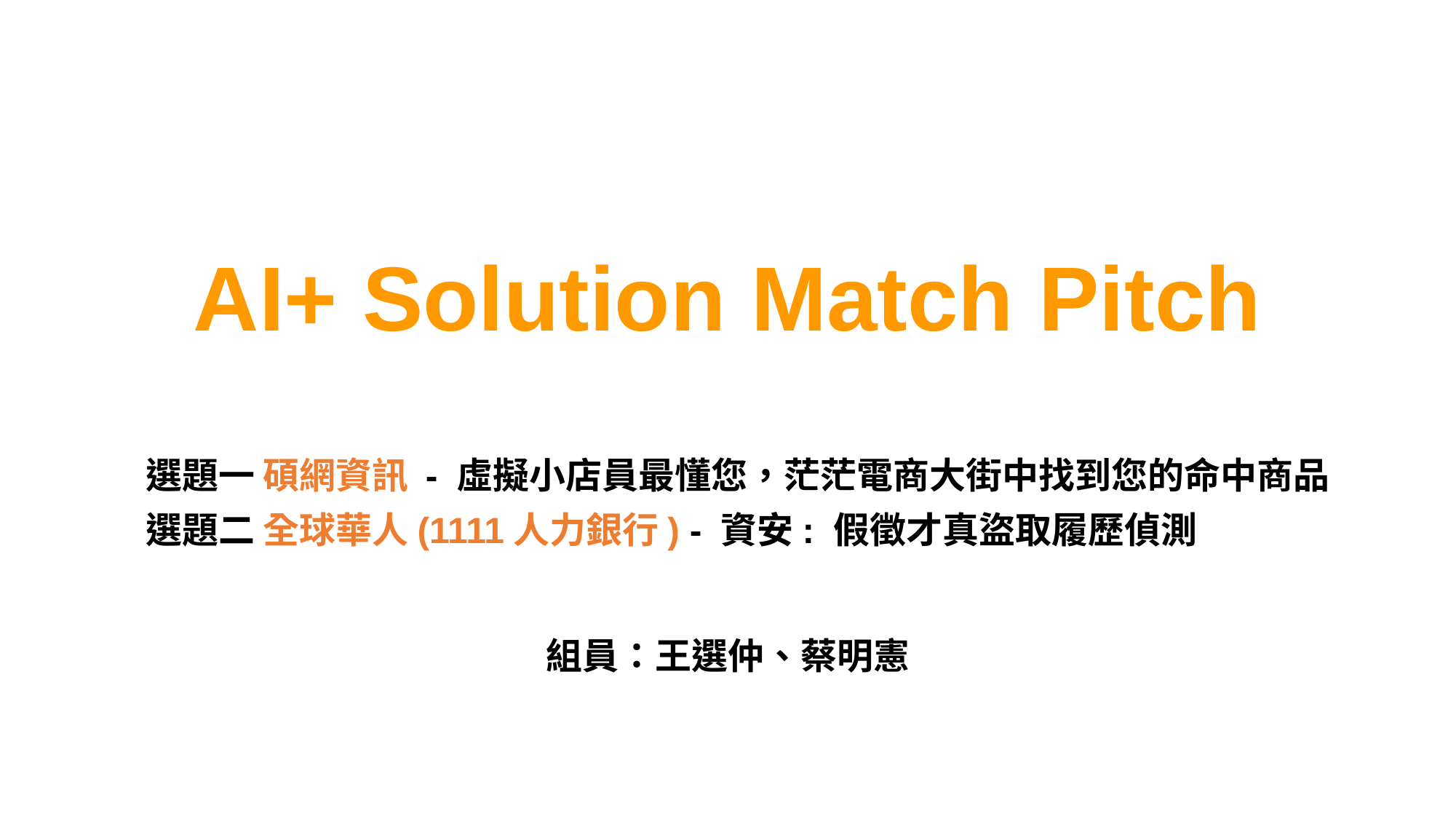

# AI+ Solution Match Pitch
選題一 碩網資訊 - 虛擬小店員最懂您，茫茫電商大街中找到您的命中商品
選題二 全球華人(1111人力銀行) - 資安: 假徵才真盜取履歷偵測
組員：王選仲、蔡明憲